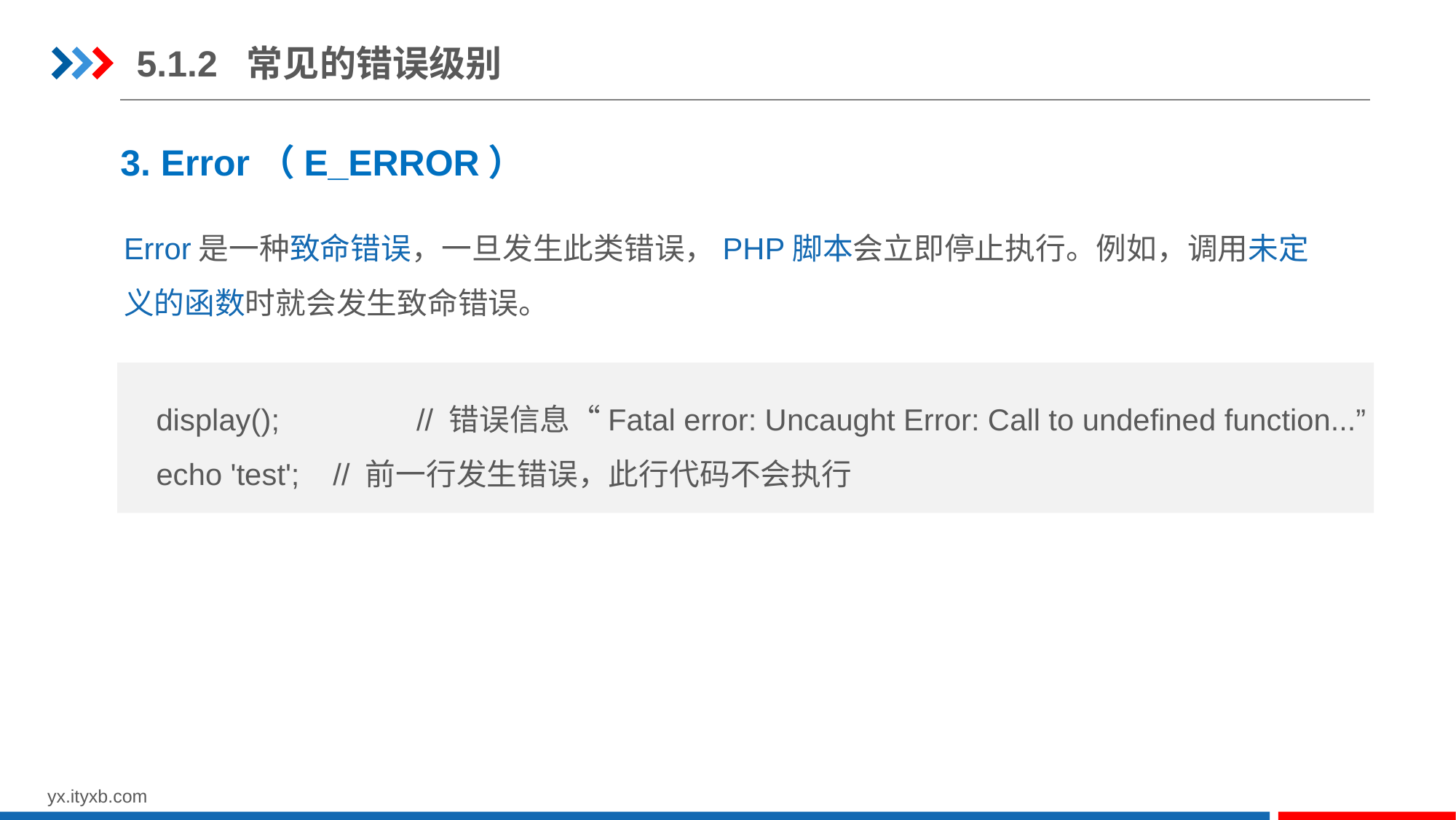

5.1.2  常见的错误级别
3. Error（E_ERROR）
Error是一种致命错误，一旦发生此类错误，PHP脚本会立即停止执行。例如，调用未定义的函数时就会发生致命错误。

display();	     // 错误信息“Fatal error: Uncaught Error: Call to undefined function...”
echo 'test';    // 前一行发生错误，此行代码不会执行